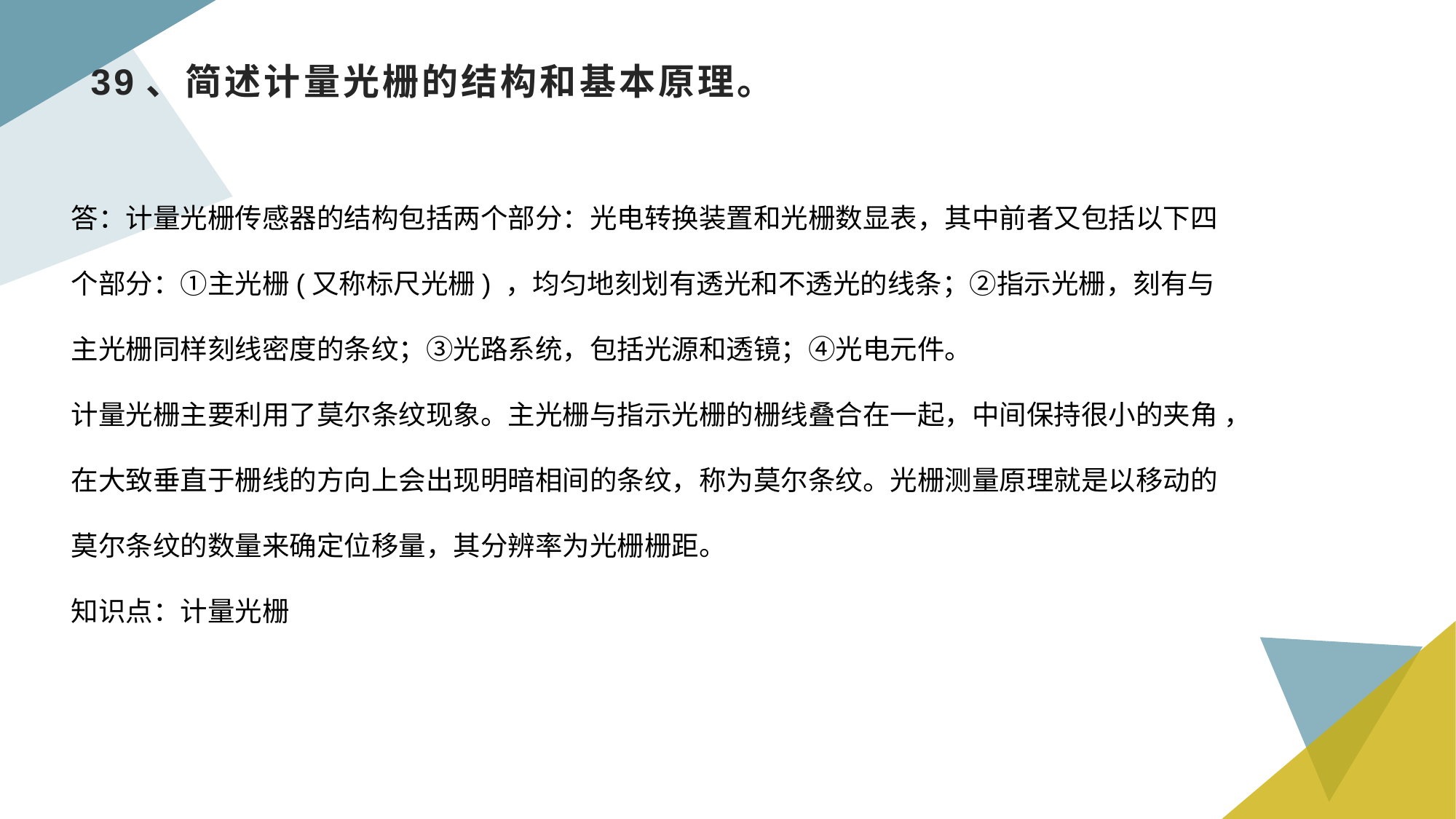

# 39、简述计量光栅的结构和基本原理。
答：计量光栅传感器的结构包括两个部分：光电转换装置和光栅数显表，其中前者又包括以下四个部分：①主光栅(又称标尺光栅) ，均匀地刻划有透光和不透光的线条；②指示光栅，刻有与主光栅同样刻线密度的条纹；③光路系统，包括光源和透镜；④光电元件。
计量光栅主要利用了莫尔条纹现象。主光栅与指示光栅的栅线叠合在一起，中间保持很小的夹角 ，在大致垂直于栅线的方向上会出现明暗相间的条纹，称为莫尔条纹。光栅测量原理就是以移动的莫尔条纹的数量来确定位移量，其分辨率为光栅栅距。
知识点：计量光栅